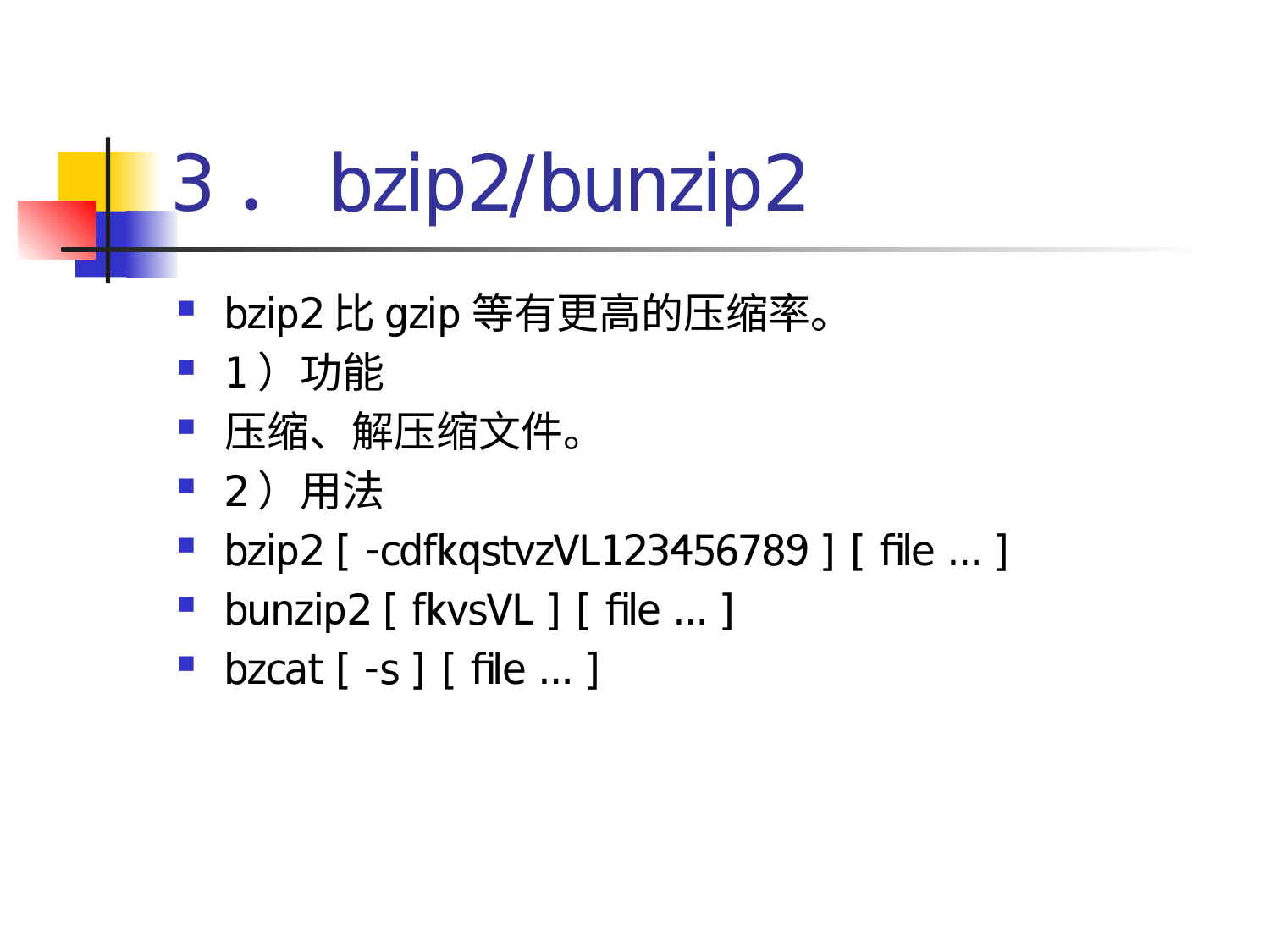

# 3．bzip2/bunzip2
bzip2比gzip等有更高的压缩率。
1）功能
压缩、解压缩文件。
2）用法
bzip2 [ -cdfkqstvzVL123456789 ] [ file … ]
bunzip2 [ fkvsVL ] [ file … ]
bzcat [ -s ] [ file … ]